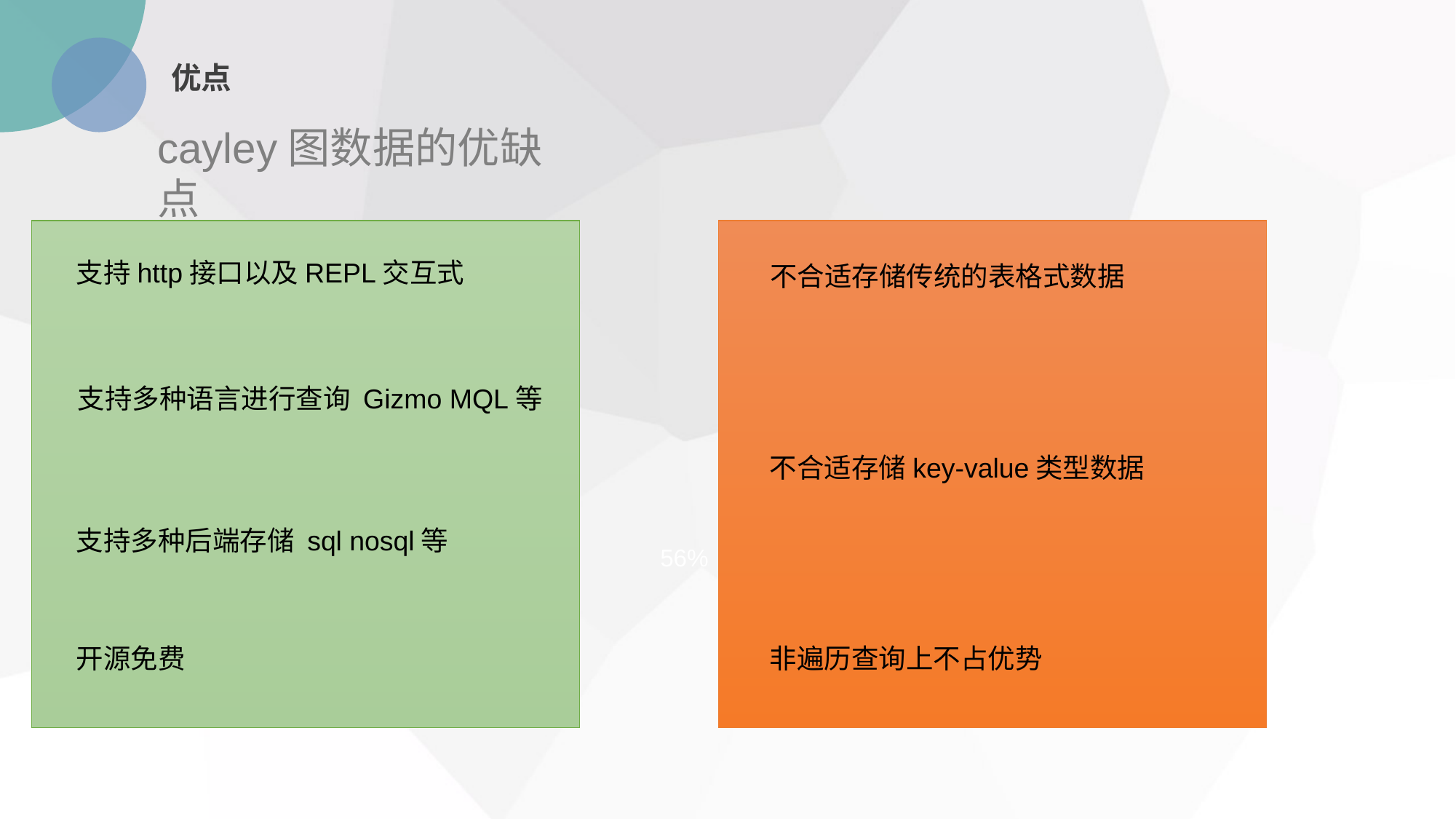

优点
cayley图数据的优缺点

支持http接口以及REPL交互式
1
不合适存储传统的表格式数据
支持多种语言进行查询 Gizmo MQL等
不合适存储key-value类型数据
支持多种后端存储 sql nosql等
80%
56%
86%
开源免费
非遍历查询上不占优势